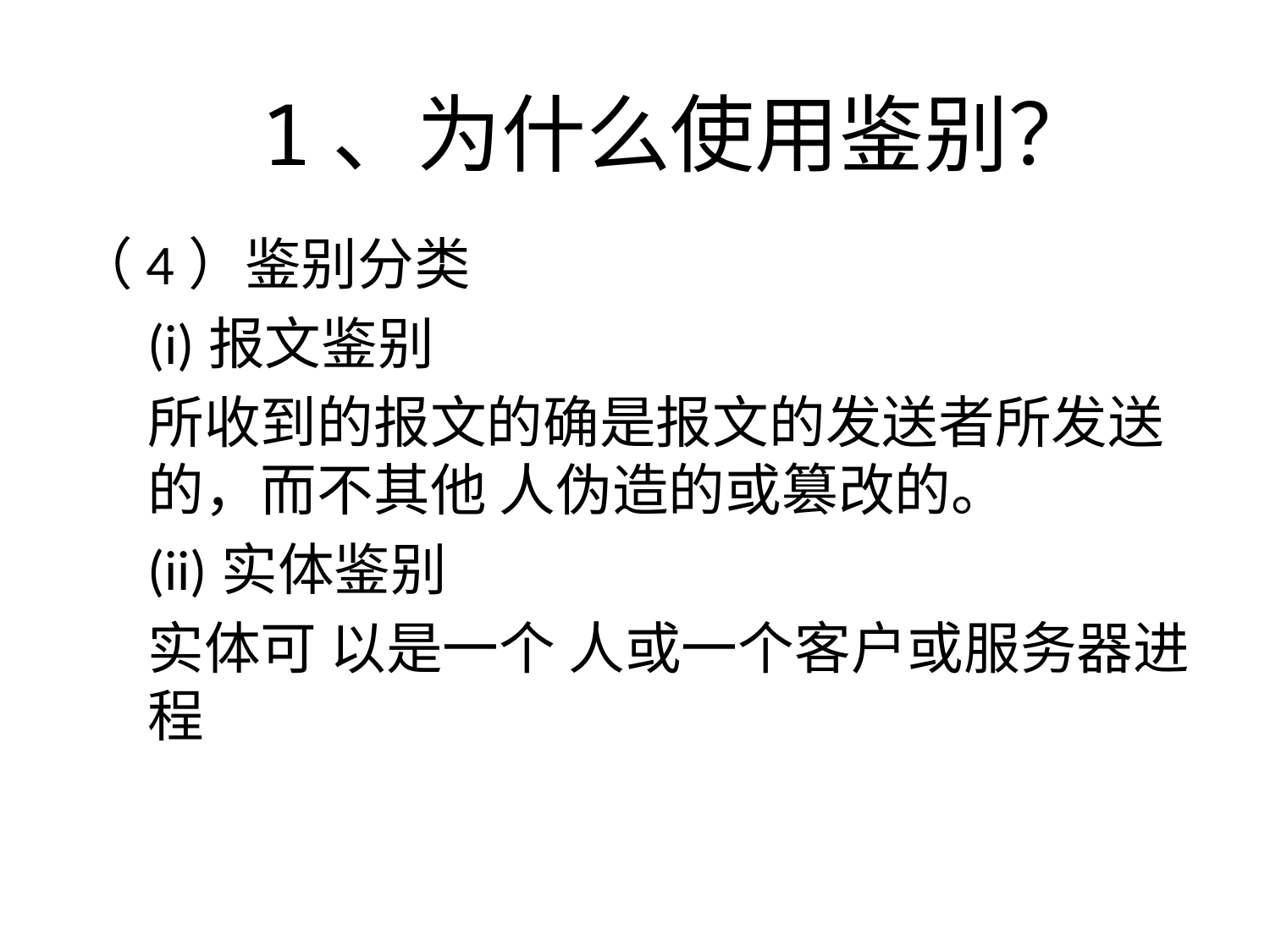

# 1、为什么使用鉴别？
（4）鉴别分类
	(i)报文鉴别
	所收到的报文的确是报文的发送者所发送的，而不其他 人伪造的或篡改的。
	(ii)实体鉴别
	实体可 以是一个 人或一个客户或服务器进程